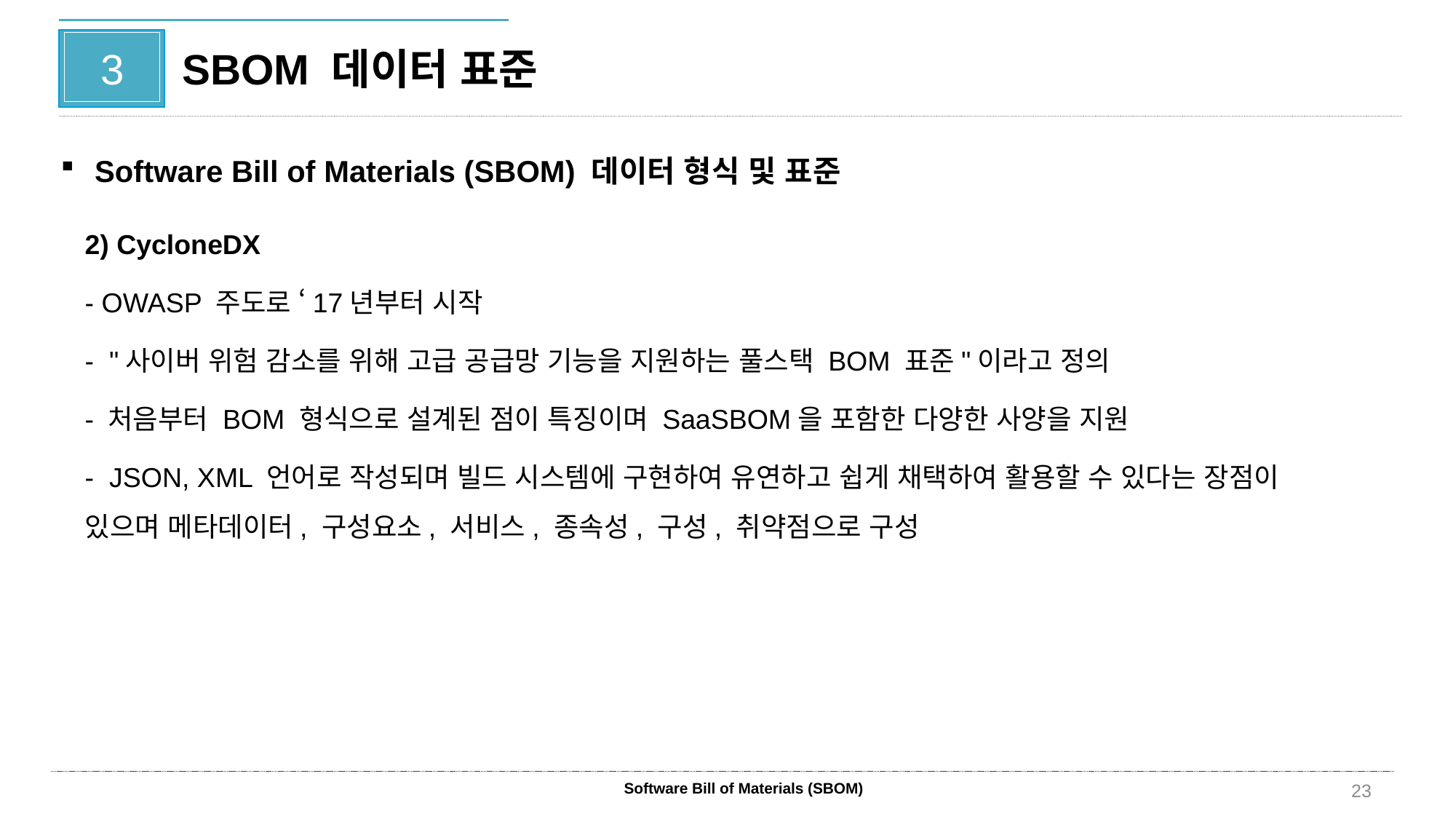

3
SBOM 데이터 표준
Software Bill of Materials (SBOM) 데이터 형식 및 표준
2) CycloneDX
- OWASP 주도로 ‘17년부터 시작
-  "사이버 위험 감소를 위해 고급 공급망 기능을 지원하는 풀스택 BOM 표준"이라고 정의
- 처음부터 BOM 형식으로 설계된 점이 특징이며 SaaSBOM을 포함한 다양한 사양을 지원
-  JSON, XML 언어로 작성되며 빌드 시스템에 구현하여 유연하고 쉽게 채택하여 활용할 수 있다는 장점이 있으며 메타데이터, 구성요소, 서비스, 종속성, 구성, 취약점으로 구성